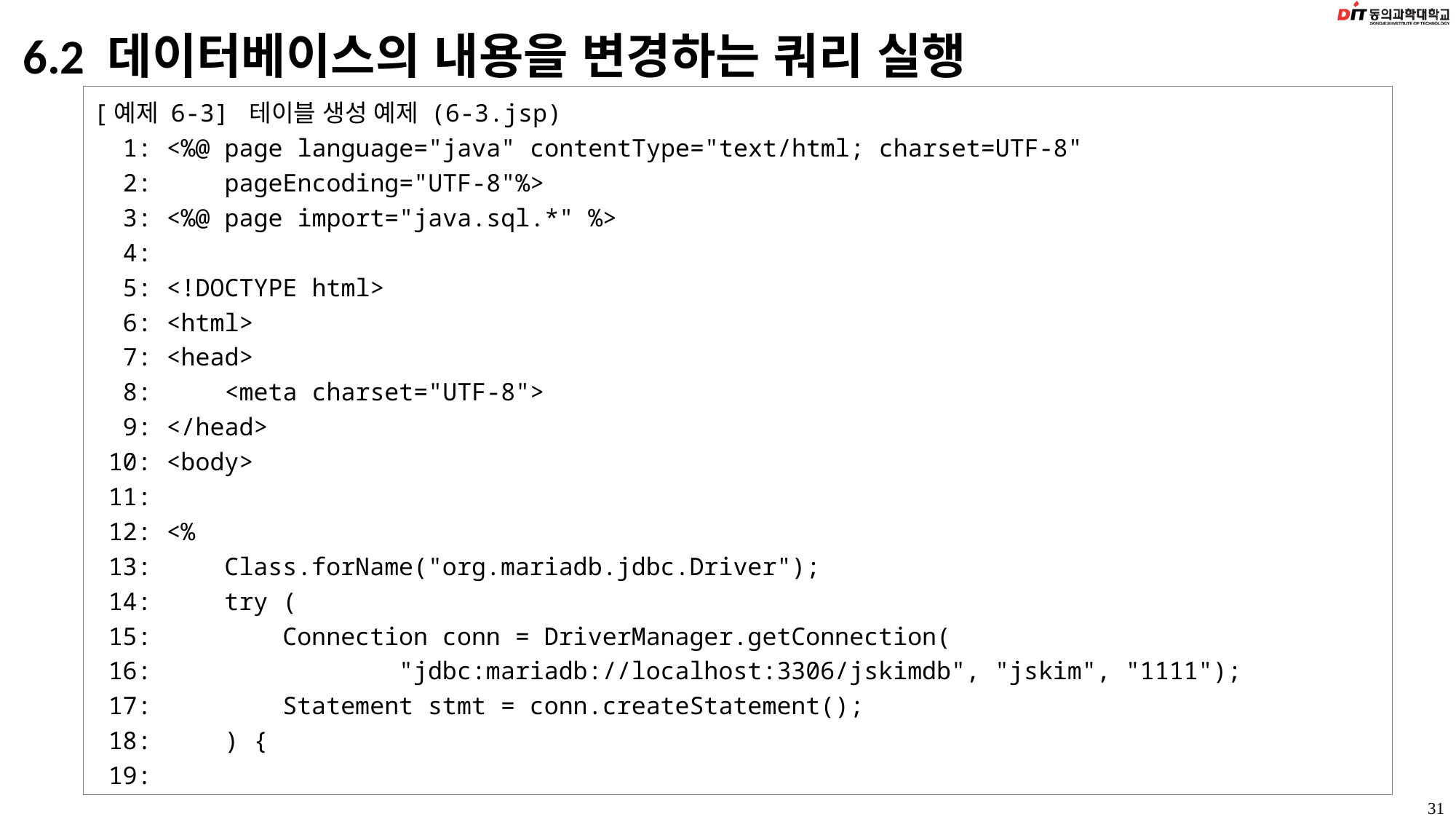

# 6.2 데이터베이스의 내용을 변경하는 쿼리 실행
[예제 6-3] 테이블 생성 예제 (6-3.jsp)
  1: <%@ page language="java" contentType="text/html; charset=UTF-8"
  2:     pageEncoding="UTF-8"%>
  3: <%@ page import="java.sql.*" %>
  4:
  5: <!DOCTYPE html>
  6: <html>
  7: <head>
  8:     <meta charset="UTF-8">
  9: </head>
 10: <body>
 11:
 12: <%
 13:     Class.forName("org.mariadb.jdbc.Driver");
 14:     try (
 15:         Connection conn = DriverManager.getConnection(
 16:                 "jdbc:mariadb://localhost:3306/jskimdb", "jskim", "1111");
 17:         Statement stmt = conn.createStatement();
 18:     ) {
 19:
31